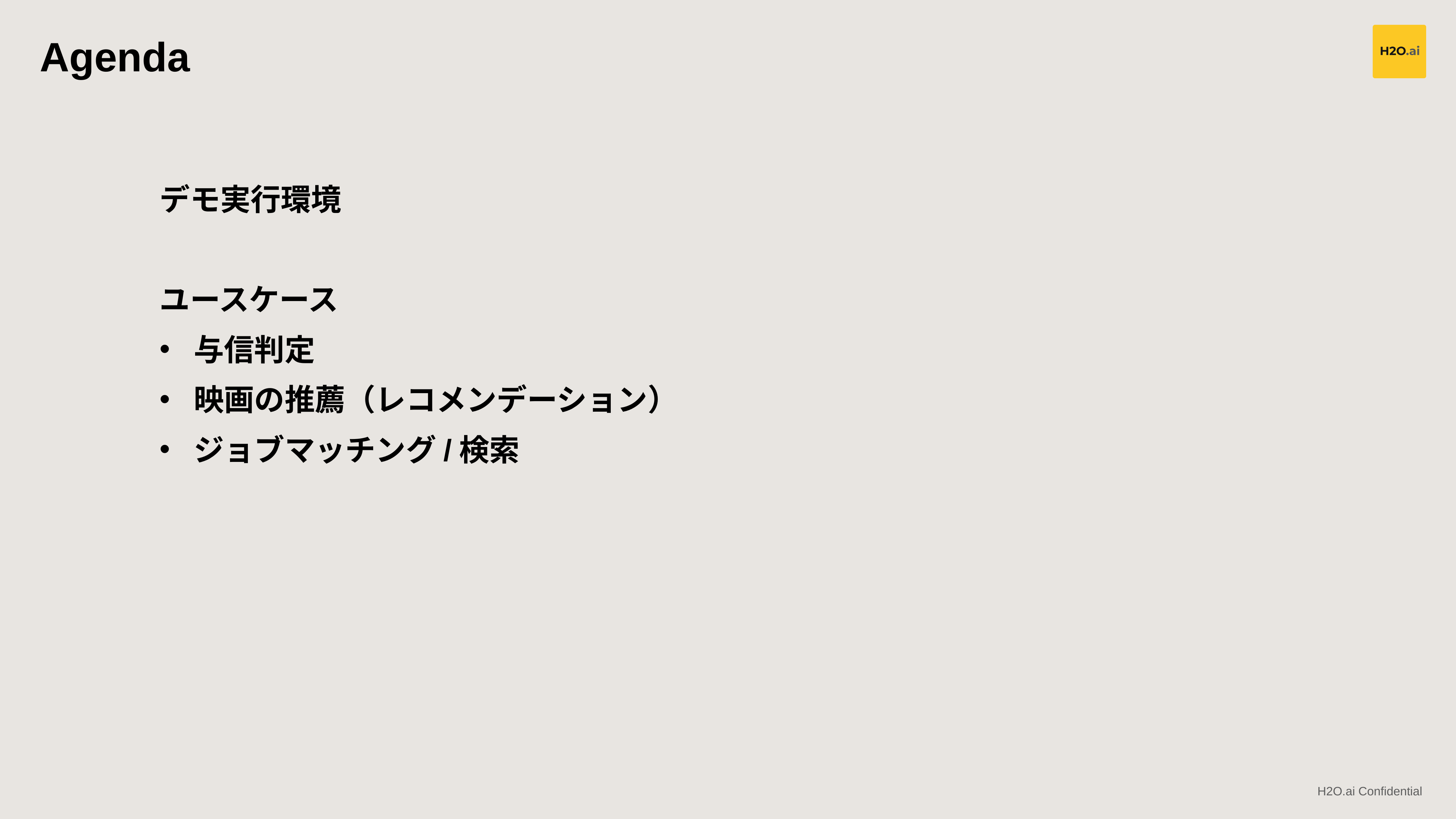

Agenda
デモ実行環境

ユースケース
与信判定
映画の推薦（レコメンデーション）
ジョブマッチング/検索